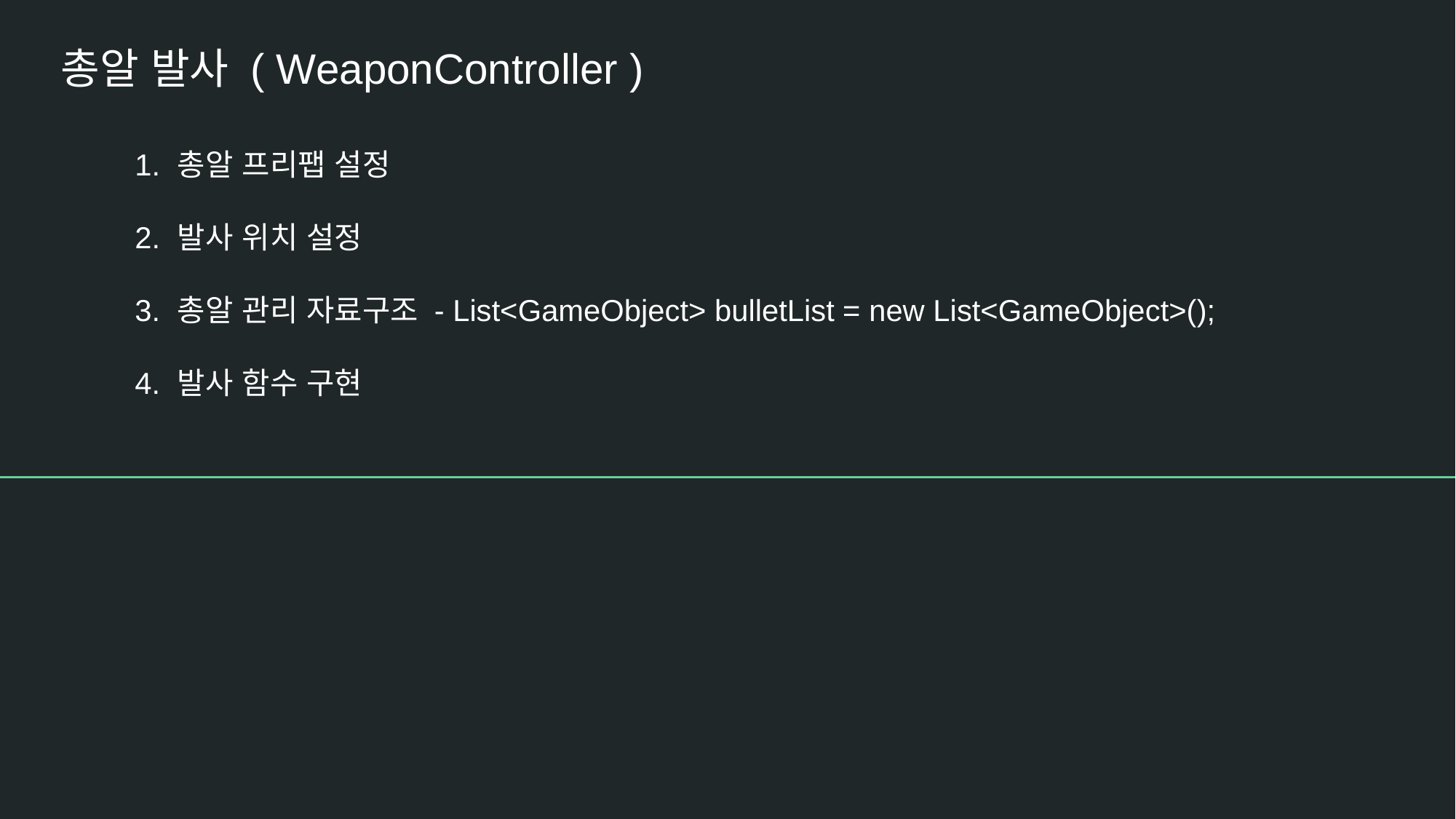

총알 발사 ( WeaponController )
총알 프리팹 설정
발사 위치 설정
총알 관리 자료구조 - List<GameObject> bulletList = new List<GameObject>();
발사 함수 구현